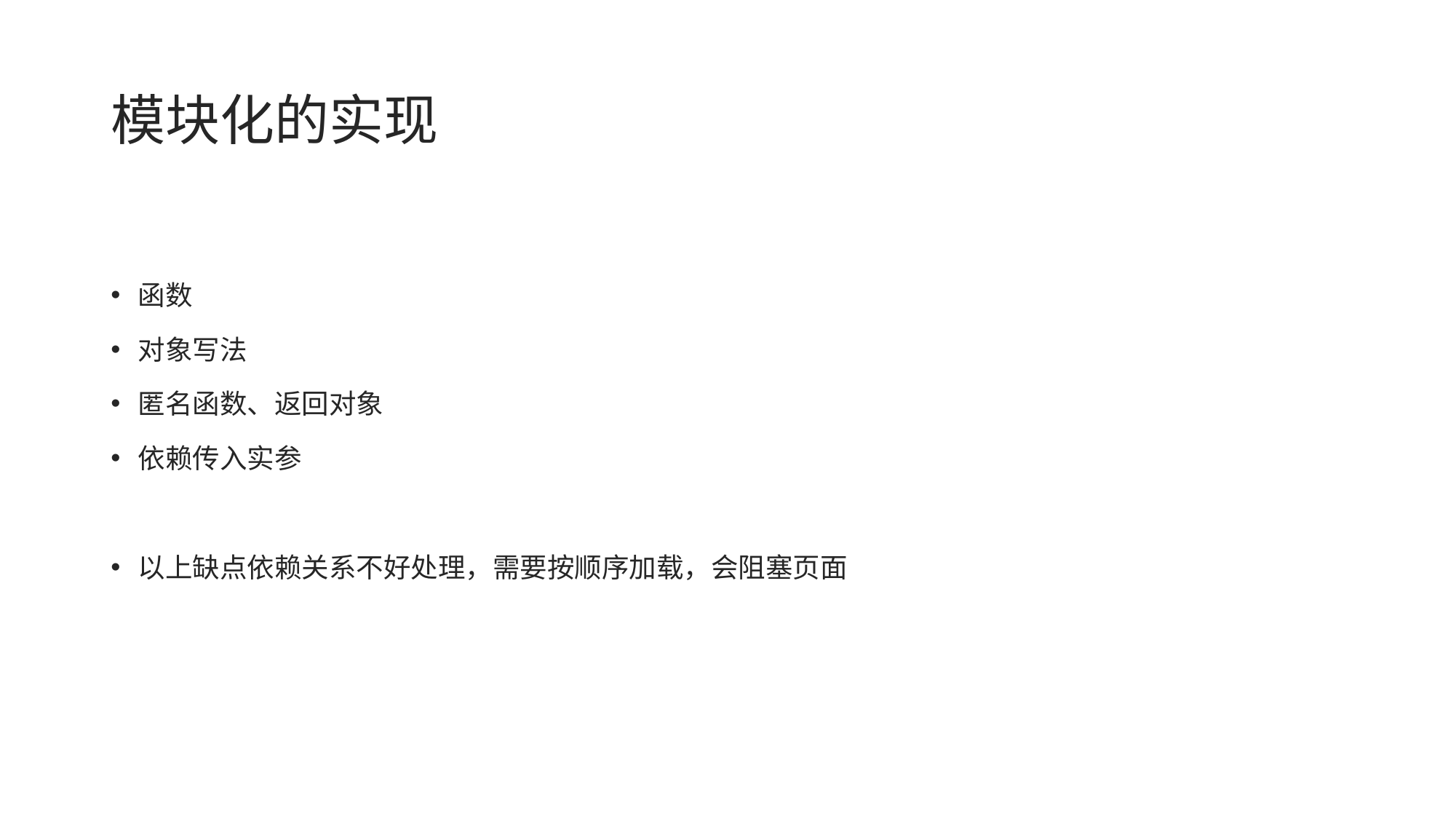

# 模块化的实现

函数
对象写法
匿名函数、返回对象
依赖传入实参

以上缺点依赖关系不好处理，需要按顺序加载，会阻塞页面